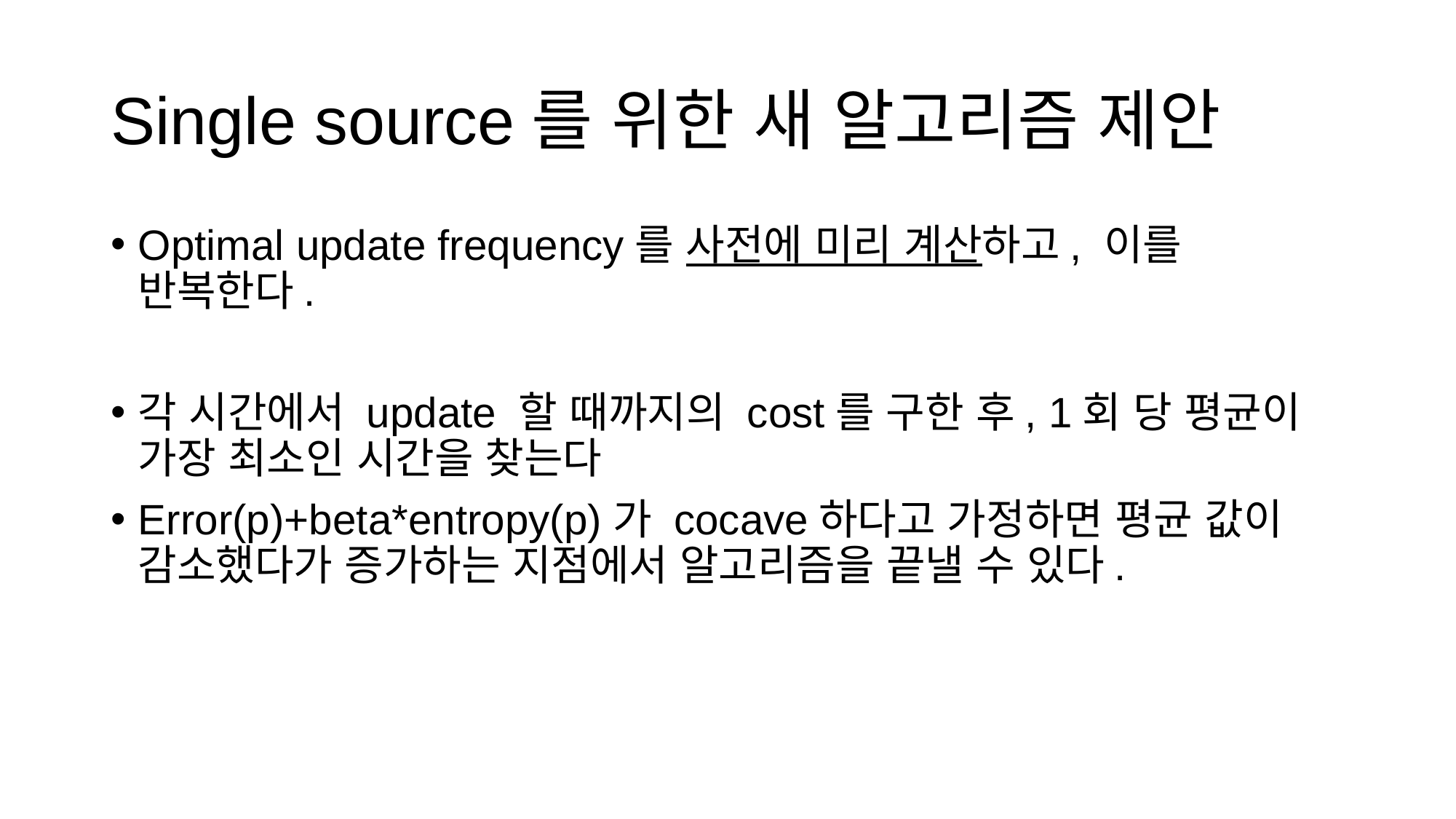

# Single source를 위한 새 알고리즘 제안
Optimal update frequency를 사전에 미리 계산하고, 이를 반복한다.

각 시간에서 update 할 때까지의 cost를 구한 후, 1회 당 평균이 가장 최소인 시간을 찾는다
Error(p)+beta*entropy(p)가 cocave하다고 가정하면 평균 값이 감소했다가 증가하는 지점에서 알고리즘을 끝낼 수 있다.